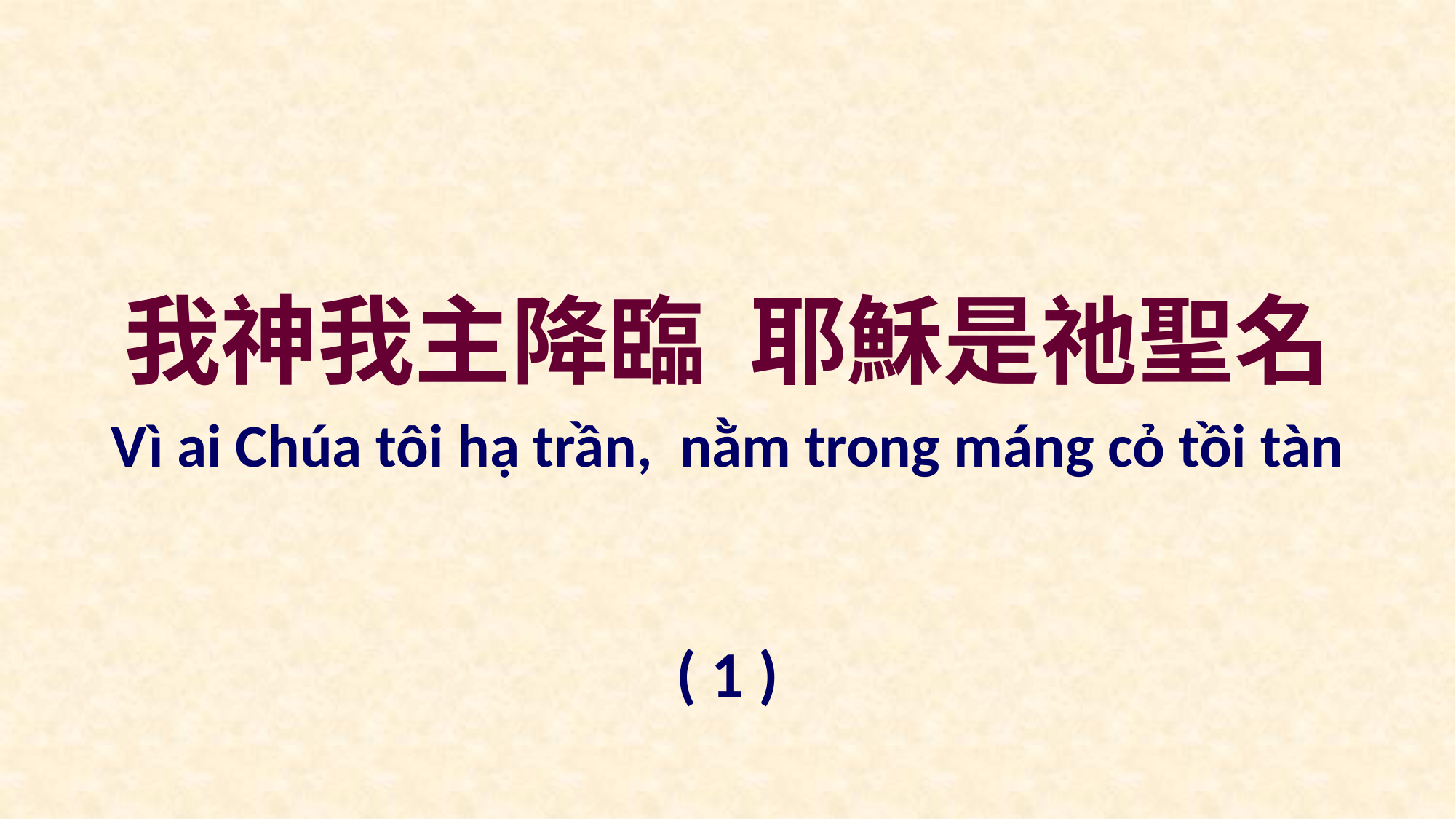

我神我主降臨  耶穌是祂聖名
Vì ai Chúa tôi hạ trần,  nằm trong máng cỏ tồi tàn
( 1 )